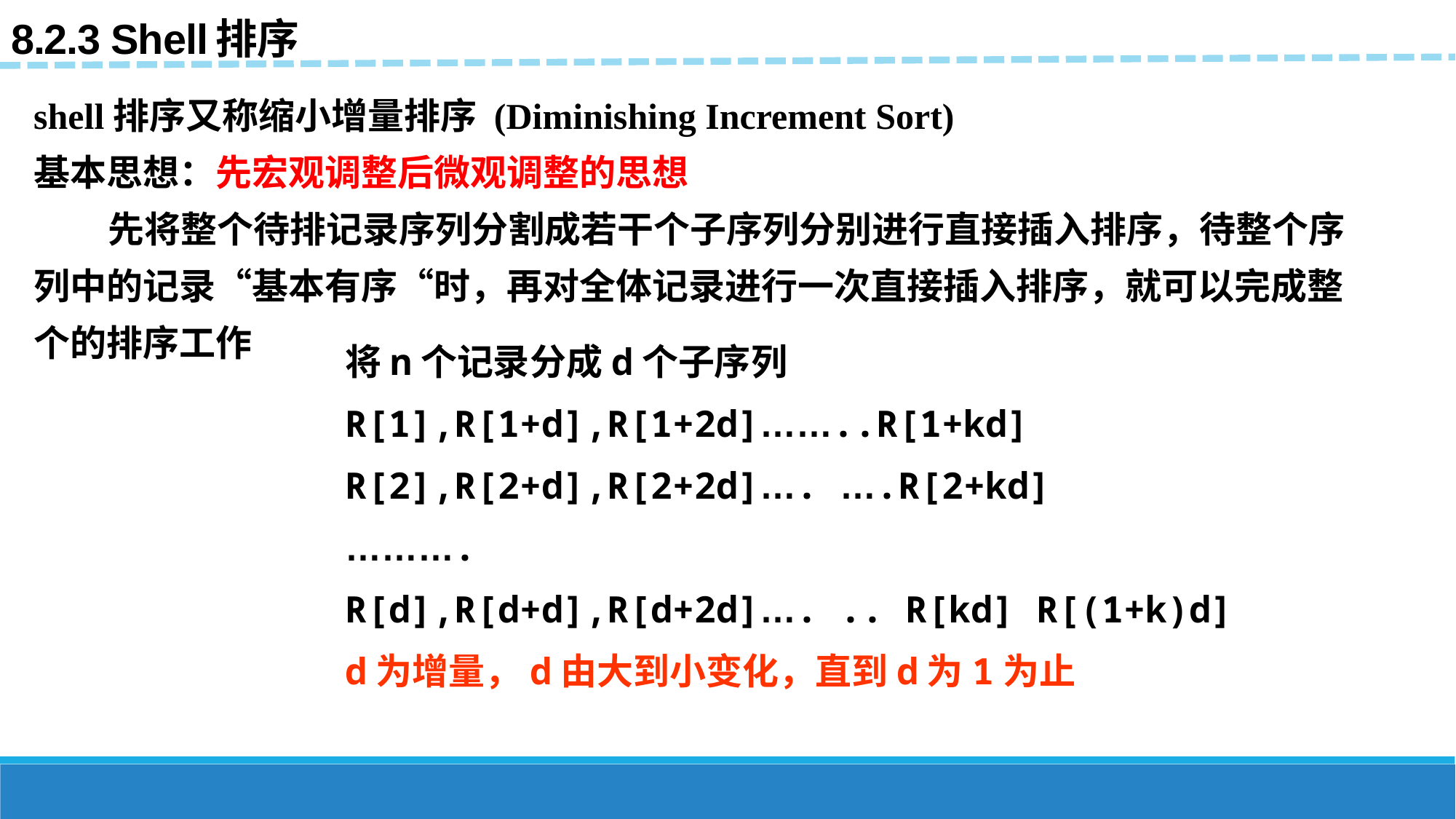

8.2.3 Shell排序

shell排序又称缩小增量排序 (Diminishing Increment Sort)
基本思想：先宏观调整后微观调整的思想
        先将整个待排记录序列分割成若干个子序列分别进行直接插入排序，待整个序列中的记录“基本有序“时，再对全体记录进行一次直接插入排序，就可以完成整个的排序工作
将n个记录分成d个子序列
R[1],R[1+d],R[1+2d]……..R[1+kd]
R[2],R[2+d],R[2+2d]…. ….R[2+kd]
……….
R[d],R[d+d],R[d+2d]…. .. R[kd] R[(1+k)d]
d为增量，d由大到小变化，直到d为1为止